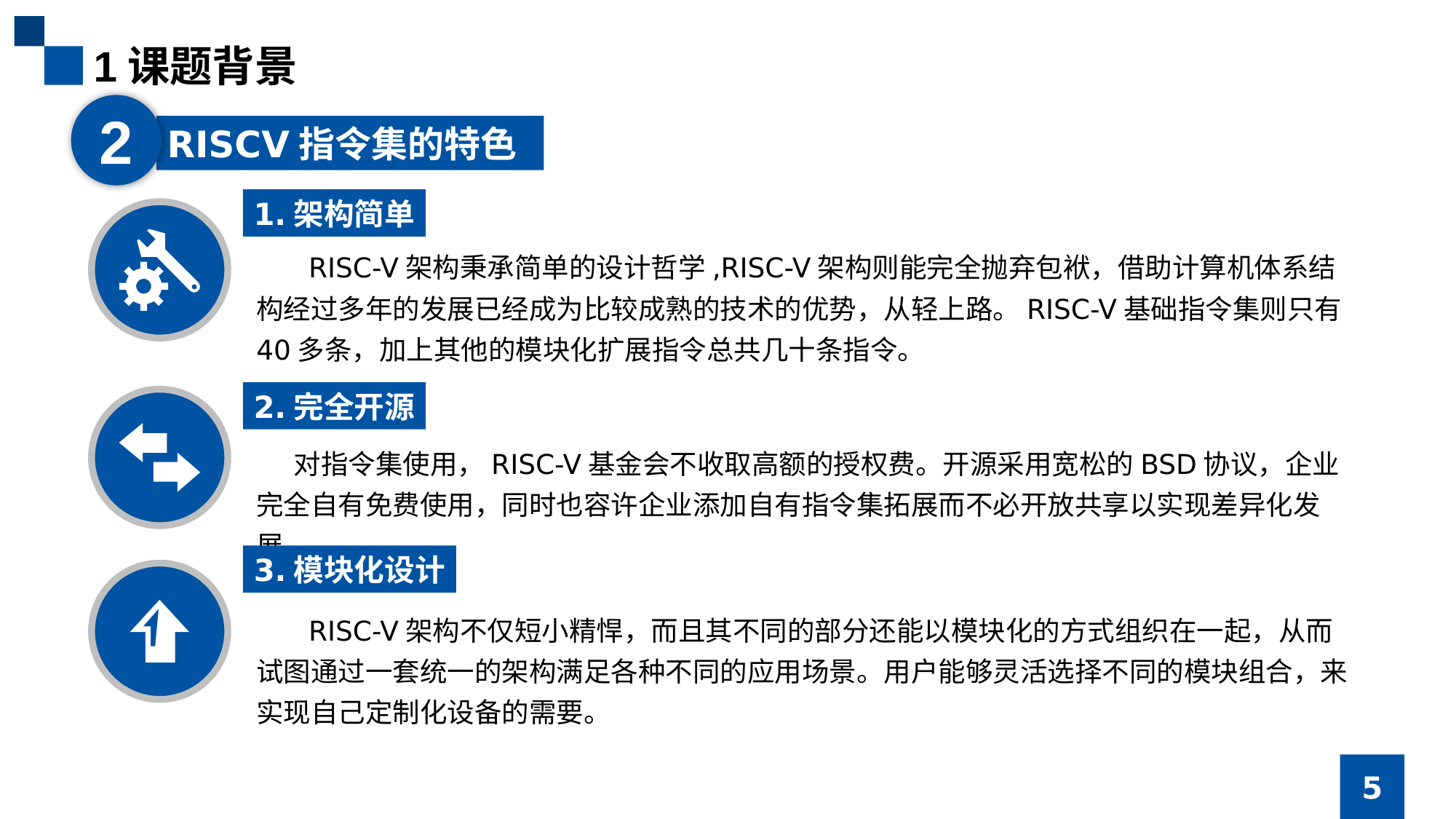

1课题背景
2
RISCV指令集的特色
1.架构简单

      RISC-V架构秉承简单的设计哲学,RISC-V架构则能完全抛弃包袱，借助计算机体系结构经过多年的发展已经成为比较成熟的技术的优势，从轻上路。RISC-V基础指令集则只有40多条，加上其他的模块化扩展指令总共几十条指令。
2.完全开源

     对指令集使用，RISC-V基金会不收取高额的授权费。开源采用宽松的BSD协议，企业完全自有免费使用，同时也容许企业添加自有指令集拓展而不必开放共享以实现差异化发展。
3.模块化设计

      RISC-V架构不仅短小精悍，而且其不同的部分还能以模块化的方式组织在一起，从而试图通过一套统一的架构满足各种不同的应用场景。用户能够灵活选择不同的模块组合，来实现自己定制化设备的需要。
5